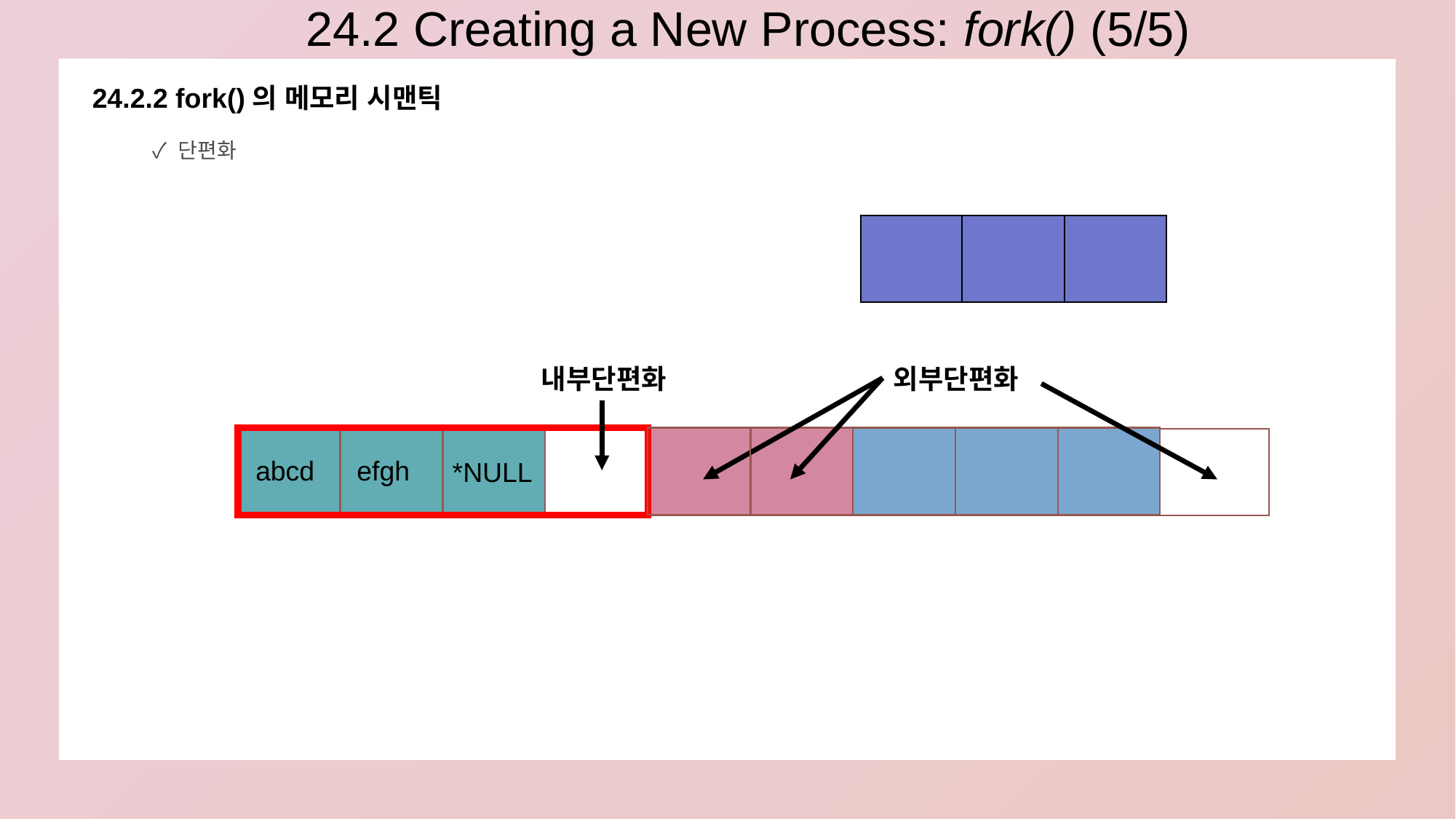

24.2 Creating a New Process: fork() (5/5)
24.2.2 fork()의 메모리 시맨틱
✓ 단편화

내부단편화
외부단편화

efgh
abcd
*NULL